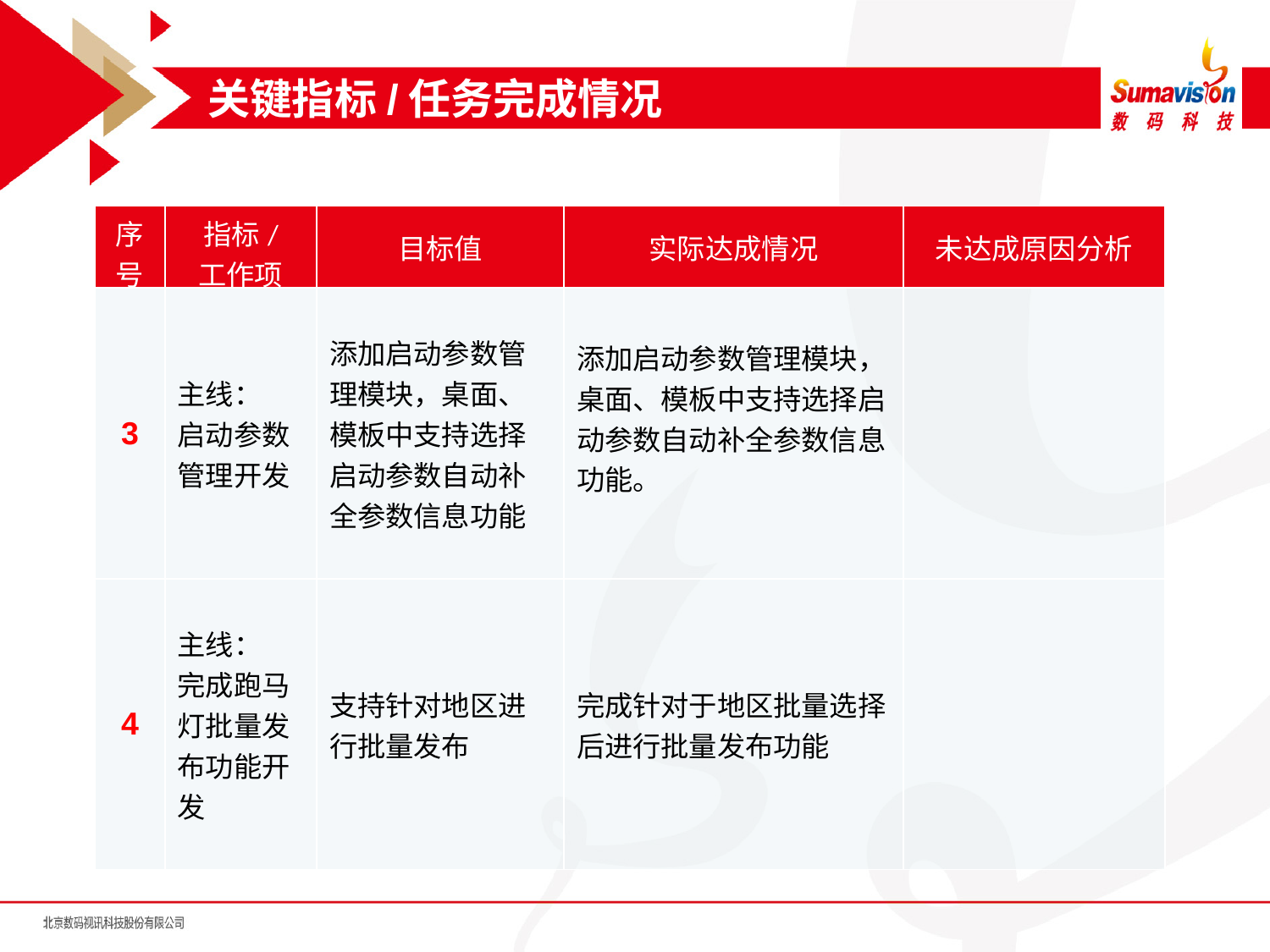

关键指标/任务完成情况
| 序号 | 指标/ 工作项 | 目标值 | 实际达成情况 | 未达成原因分析 |
| --- | --- | --- | --- | --- |
| 3 | 主线： 启动参数管理开发 | 添加启动参数管理模块，桌面、模板中支持选择启动参数自动补全参数信息功能 | 添加启动参数管理模块，桌面、模板中支持选择启动参数自动补全参数信息功能。 |  |
| 4 | 主线： 完成跑马灯批量发布功能开发 | 支持针对地区进行批量发布 | 完成针对于地区批量选择后进行批量发布功能 |  |